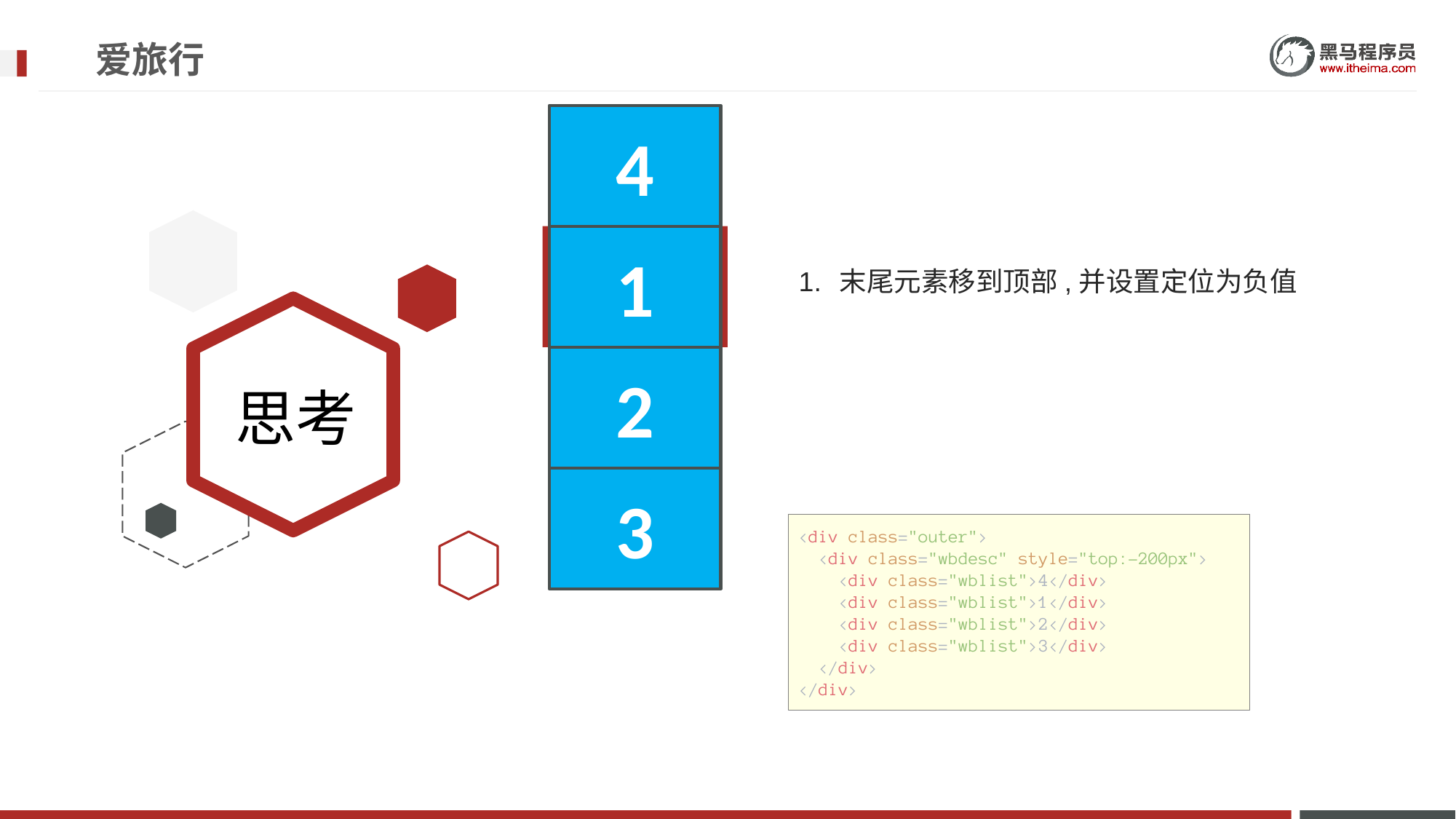

# 爱旅行
4

1
末尾元素移到顶部,并设置定位为负值
2
3
<div class="outer">
  <div class="wbdesc" style="top:-200px">
    <div class="wblist">4</div>
    <div class="wblist">1</div>
    <div class="wblist">2</div>
    <div class="wblist">3</div>
  </div>
</div>